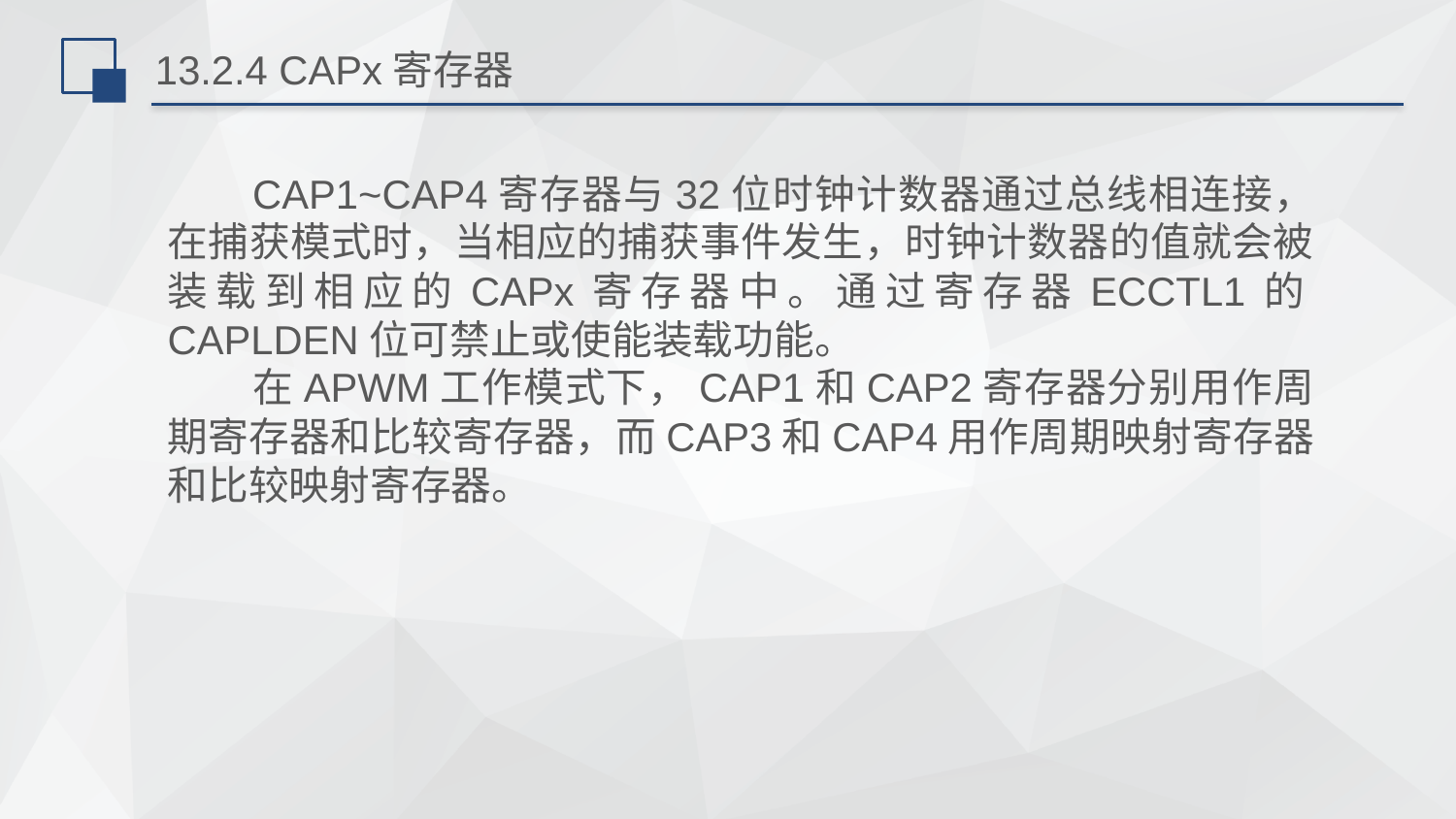

# 13.2.4 CAPx寄存器
CAP1~CAP4寄存器与32位时钟计数器通过总线相连接，在捕获模式时，当相应的捕获事件发生，时钟计数器的值就会被装载到相应的CAPx寄存器中。通过寄存器ECCTL1的CAPLDEN位可禁止或使能装载功能。
在APWM工作模式下，CAP1和CAP2寄存器分别用作周期寄存器和比较寄存器，而CAP3和CAP4用作周期映射寄存器和比较映射寄存器。